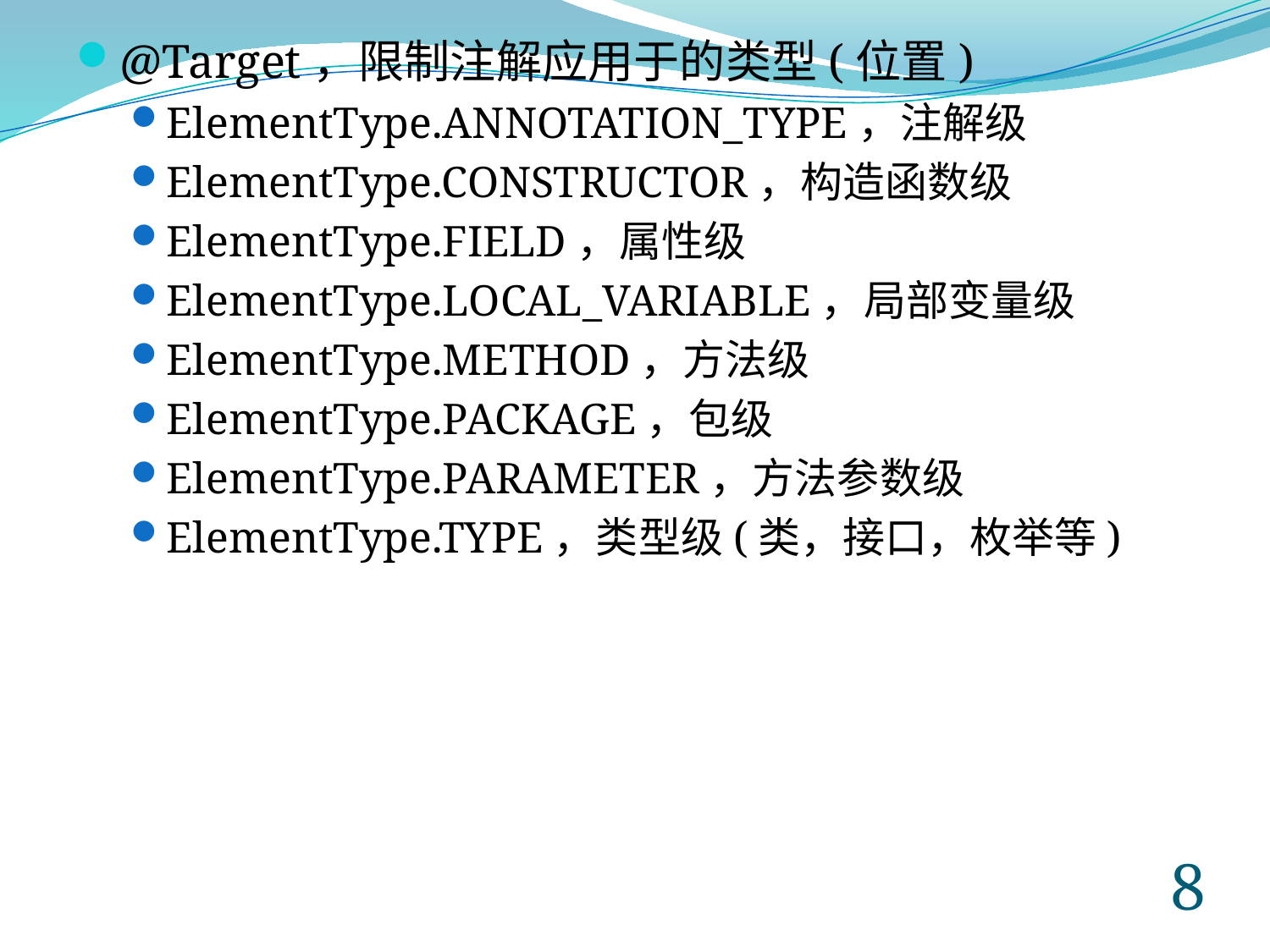

@Target，限制注解应用于的类型(位置)
ElementType.ANNOTATION_TYPE，注解级
ElementType.CONSTRUCTOR，构造函数级
ElementType.FIELD，属性级
ElementType.LOCAL_VARIABLE，局部变量级
ElementType.METHOD，方法级
ElementType.PACKAGE，包级
ElementType.PARAMETER，方法参数级
ElementType.TYPE，类型级(类，接口，枚举等)

8